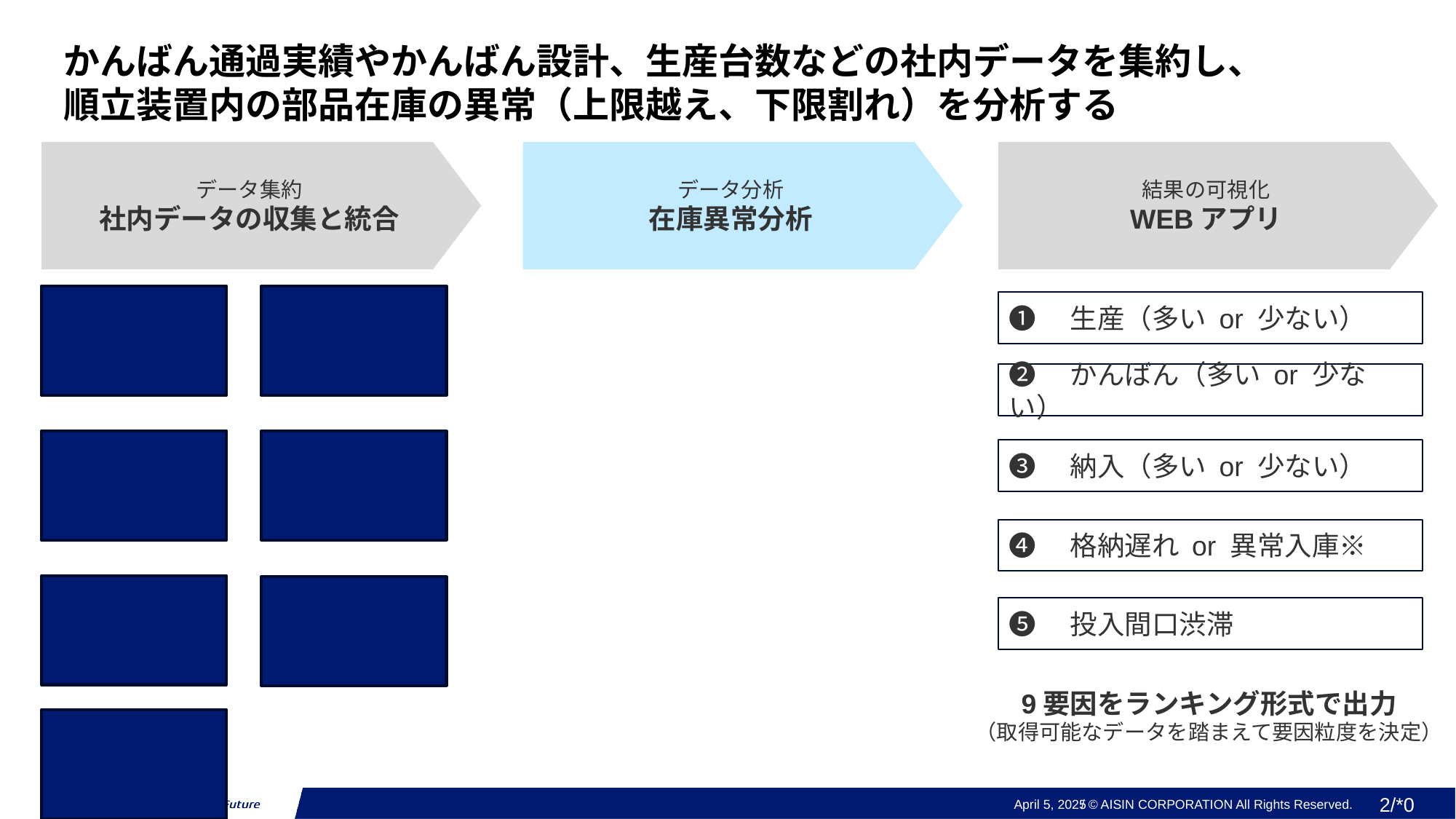

かんばん通過実績やかんばん設計、生産台数などの社内データを集約し、
順立装置内の部品在庫の異常（上限越え、下限割れ）を分析する
データ集約
社内データの収集と統合

データ分析
在庫異常分析
結果の可視化
WEBアプリ

❶　生産（多い or 少ない）
❷　かんばん（多い or 少ない）

❸　納入（多い or 少ない）
❹　格納遅れ or 異常入庫※

❺　投入間口渋滞
9要因をランキング形式で出力
（取得可能なデータを踏まえて要因粒度を決定）

April 5, 2025